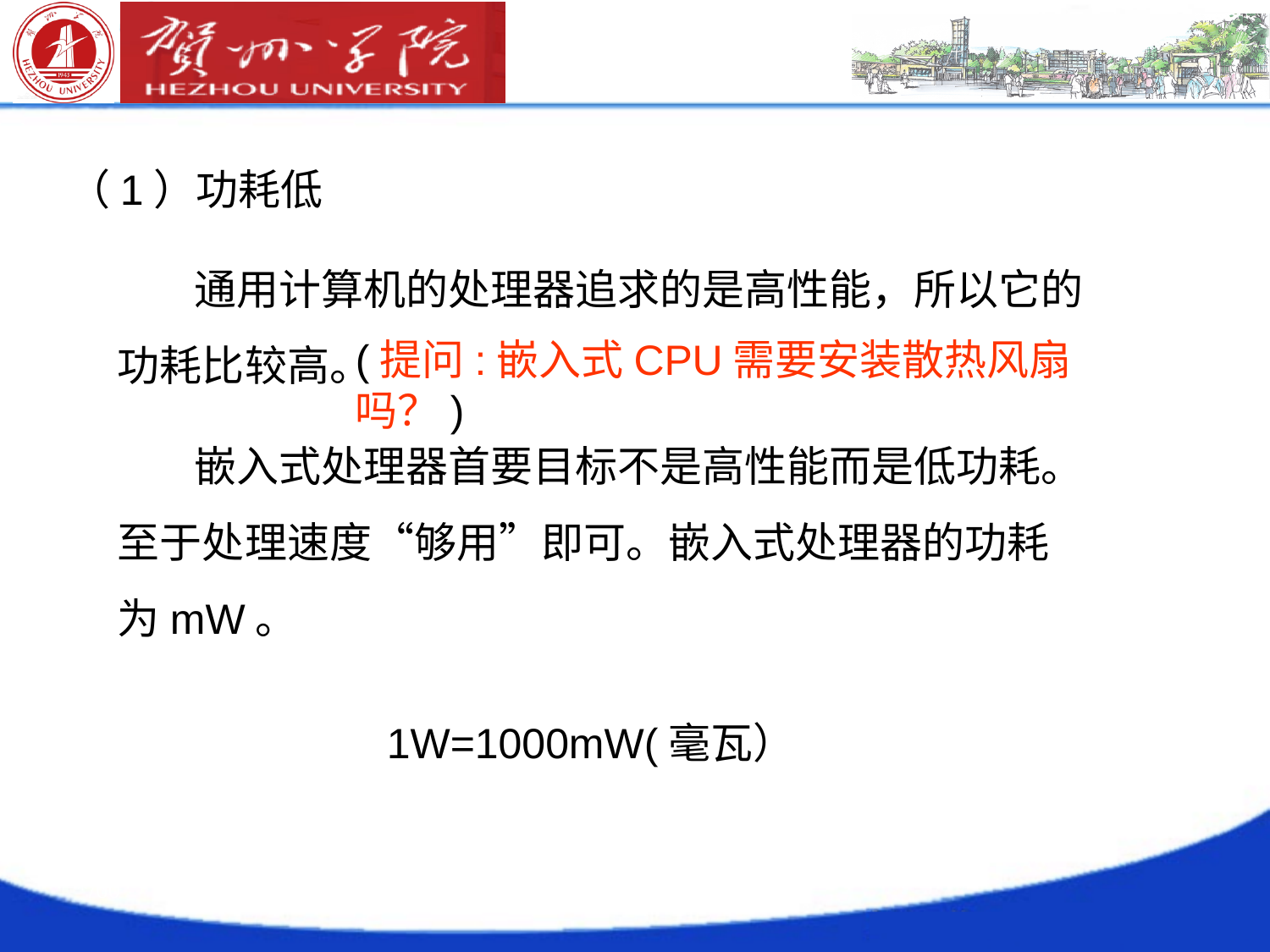

（1）功耗低
       通用计算机的处理器追求的是高性能，所以它的功耗比较高。
(提问:嵌入式CPU需要安装散热风扇吗？)
       嵌入式处理器首要目标不是高性能而是低功耗。至于处理速度“够用”即可。嵌入式处理器的功耗为mW。
1W=1000mW(毫瓦）
# */60